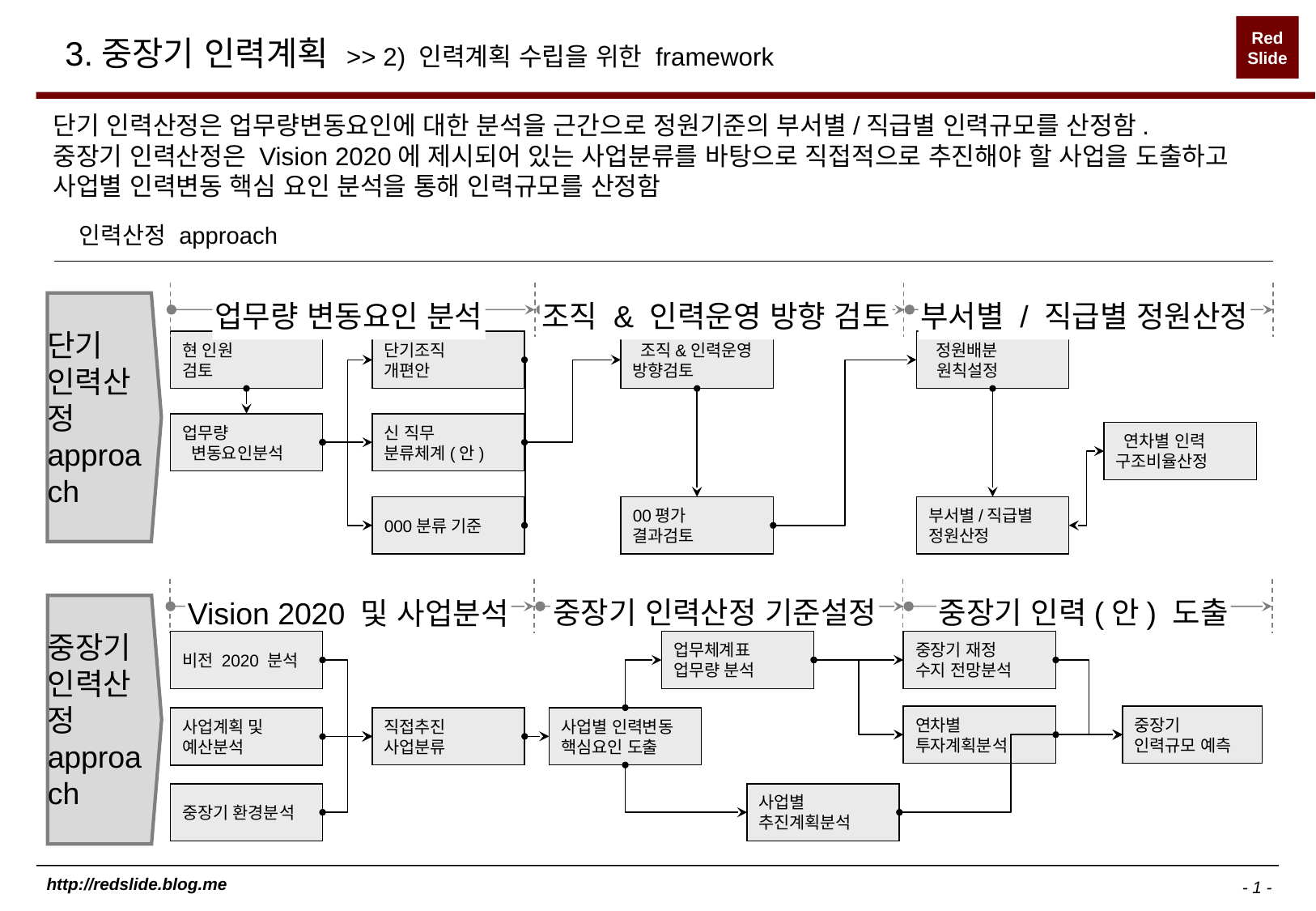

# 3.중장기 인력계획 >> 2) 인력계획 수립을 위한 framework
단기 인력산정은 업무량변동요인에 대한 분석을 근간으로 정원기준의 부서별/직급별 인력규모를 산정함.
중장기 인력산정은 Vision 2020에 제시되어 있는 사업분류를 바탕으로 직접적으로 추진해야 할 사업을 도출하고 사업별 인력변동 핵심 요인 분석을 통해 인력규모를 산정함

인력산정 approach
업무량 변동요인 분석
조직 & 인력운영 방향 검토
부서별 / 직급별 정원산정
단기
인력산정
approach

현 인원
검토
단기조직
개편안
 조직&인력운영
방향검토
 정원배분
 원칙설정
업무량
 변동요인분석
신 직무
분류체계(안)
 연차별 인력
구조비율산정
000분류 기준
00평가
결과검토
부서별/직급별
정원산정
중장기 인력산정 기준설정
중장기 인력(안) 도출
Vision 2020 및 사업분석
중장기
인력산정
approach

비전 2020 분석
업무체계표
업무량 분석
중장기 재정
수지 전망분석
연차별
투자계획분석
중장기
인력규모 예측
직접추진
사업분류
사업별 인력변동 핵심요인 도출
사업계획 및
예산분석
중장기 환경분석
사업별
추진계획분석